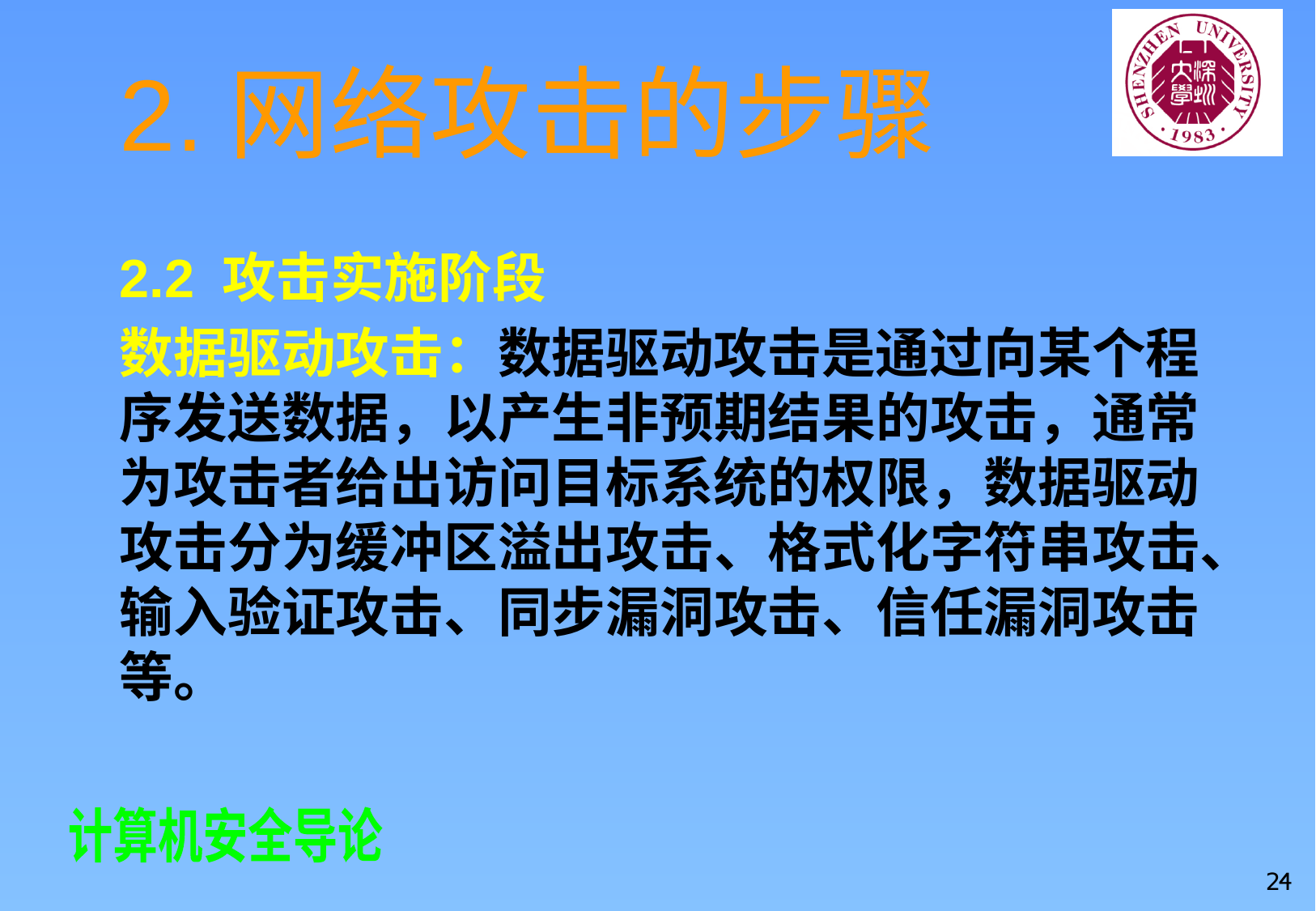

# 2.网络攻击的步骤
2.2 攻击实施阶段
数据驱动攻击：数据驱动攻击是通过向某个程序发送数据，以产生非预期结果的攻击，通常为攻击者给出访问目标系统的权限，数据驱动攻击分为缓冲区溢出攻击、格式化字符串攻击、输入验证攻击、同步漏洞攻击、信任漏洞攻击等。
24